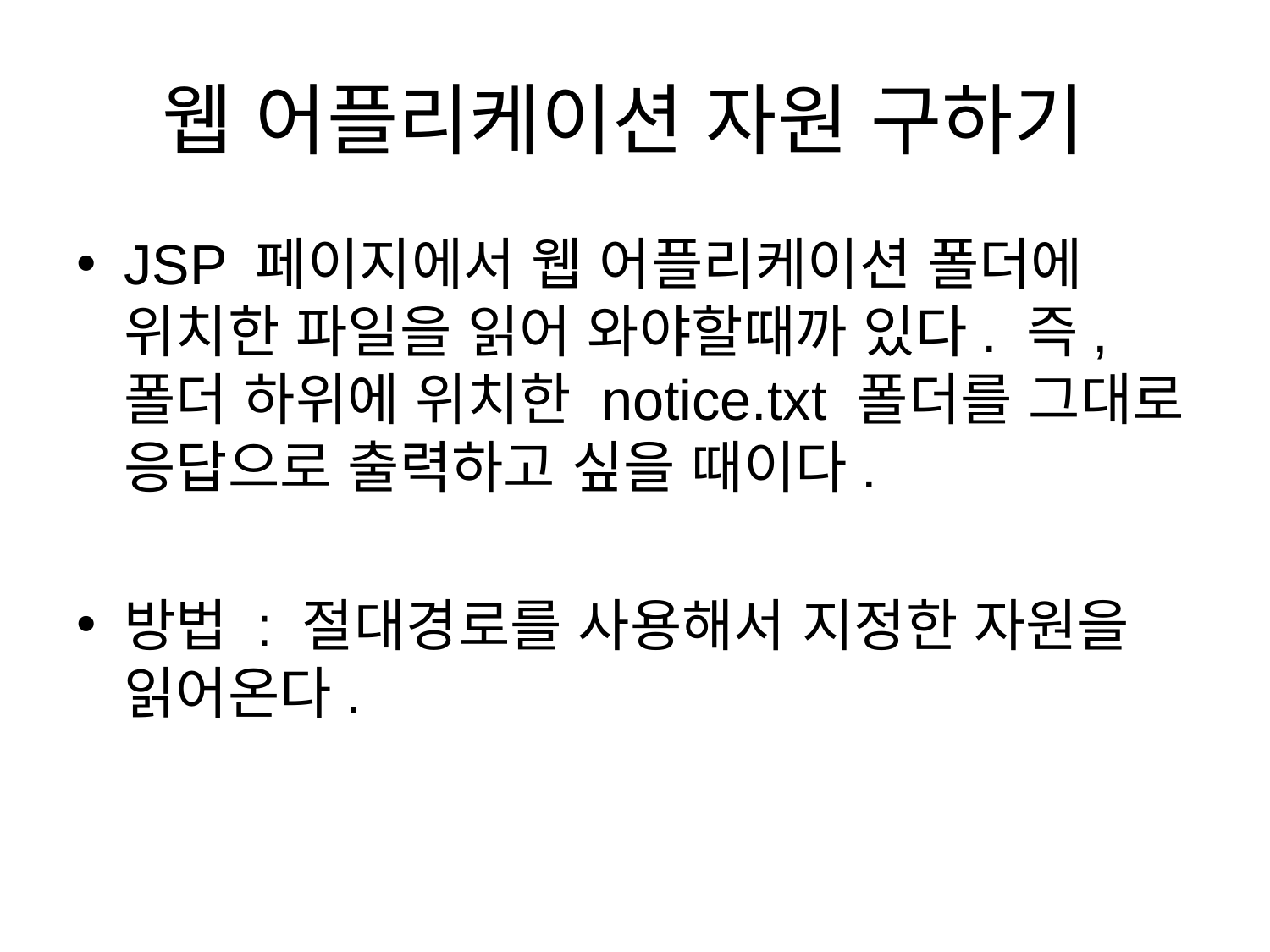

# 웹 어플리케이션 자원 구하기
JSP 페이지에서 웹 어플리케이션 폴더에 위치한 파일을 읽어 와야할때까 있다. 즉, 폴더 하위에 위치한 notice.txt 폴더를 그대로 응답으로 출력하고 싶을 때이다.

방법 : 절대경로를 사용해서 지정한 자원을 읽어온다.